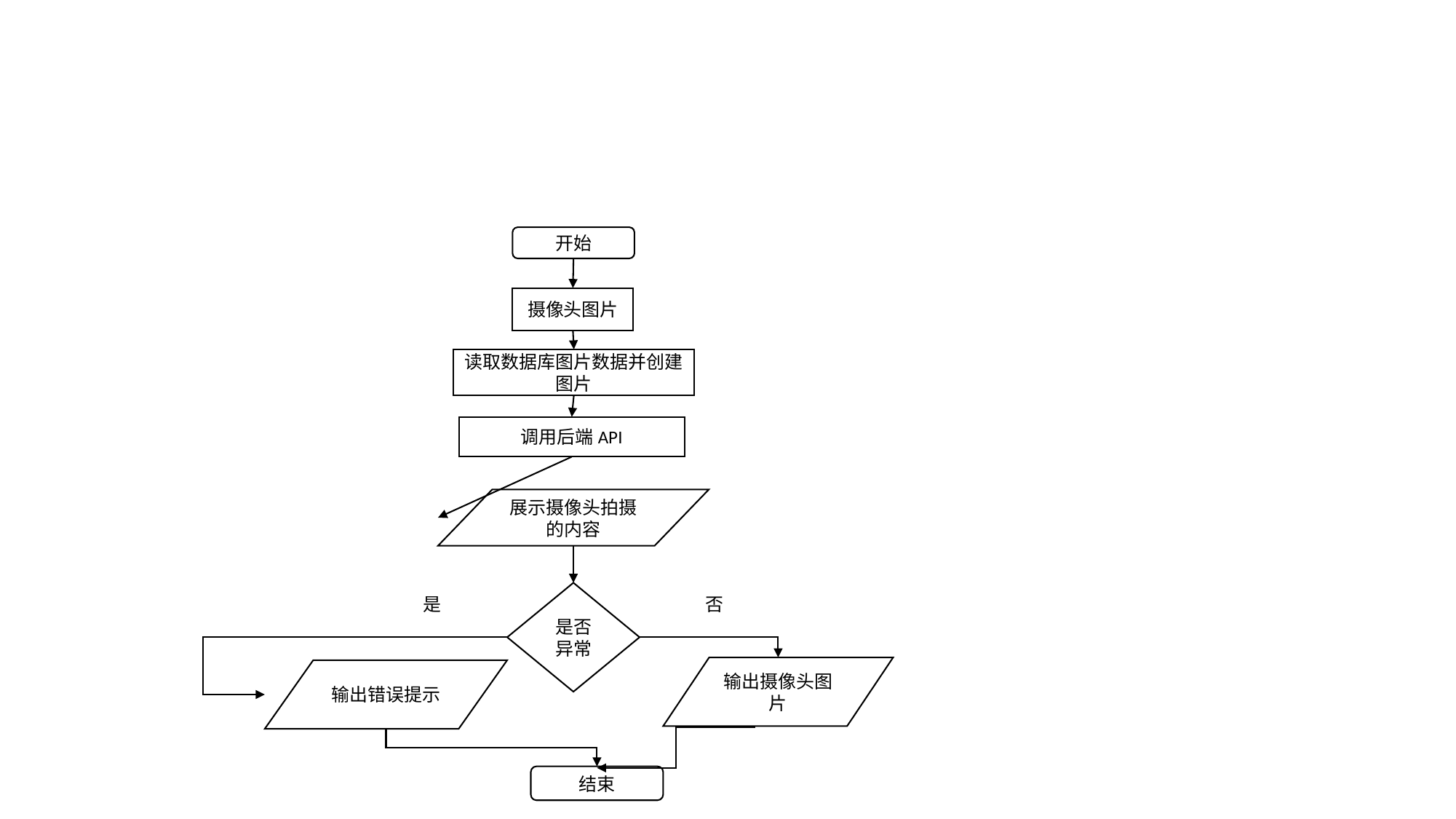

开始
摄像头图片
读取数据库图片数据并创建图片
调用后端API
展示摄像头拍摄的内容
是否异常
是
否
输出摄像头图片
输出错误提示
结束